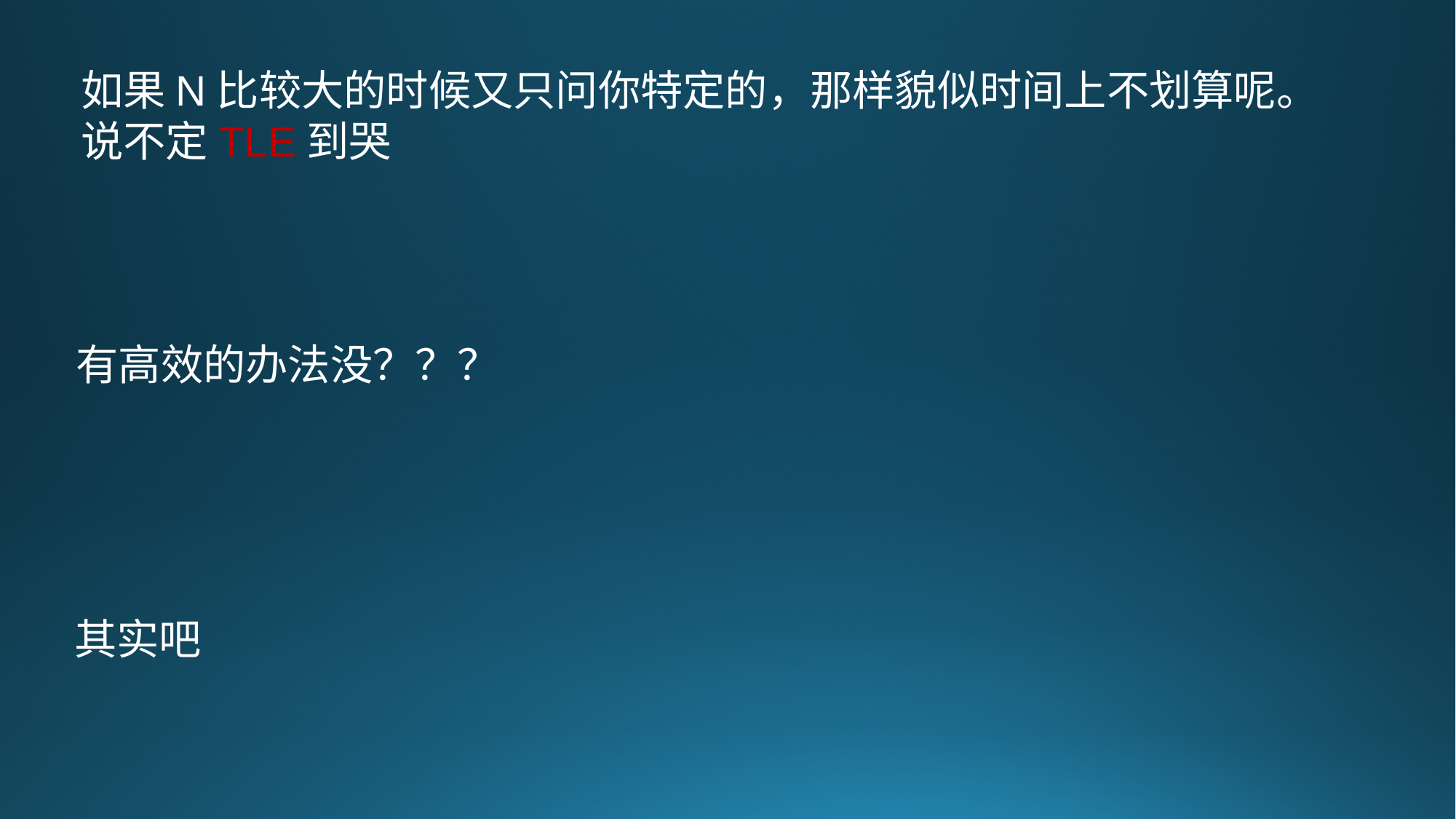

如果N比较大的时候又只问你特定的，那样貌似时间上不划算呢。
说不定TLE到哭
有高效的办法没？？？
其实吧